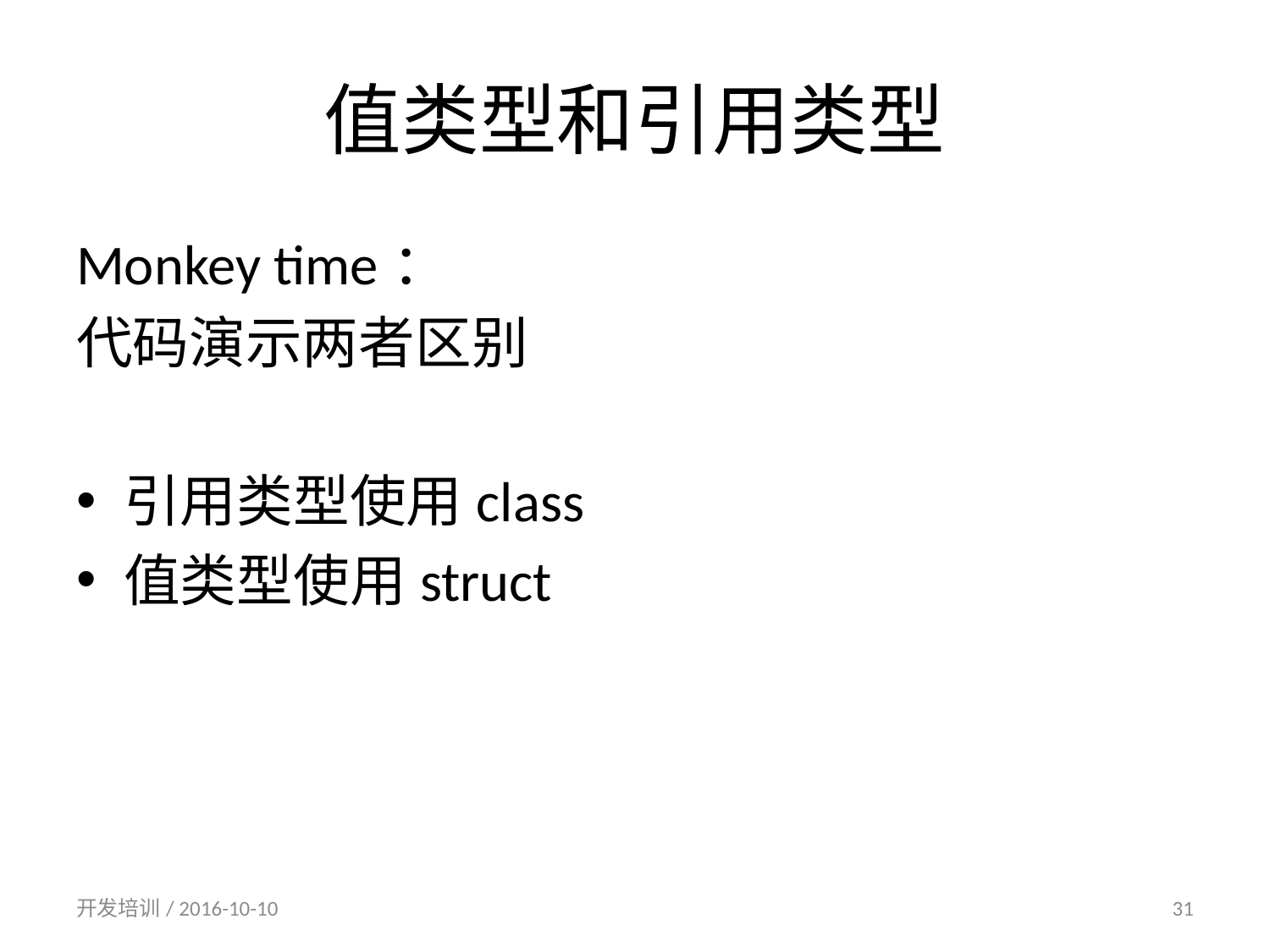

# 值类型和引用类型
Monkey time：
代码演示两者区别

引用类型使用class
值类型使用struct

开发培训/ 2016-10-10
31